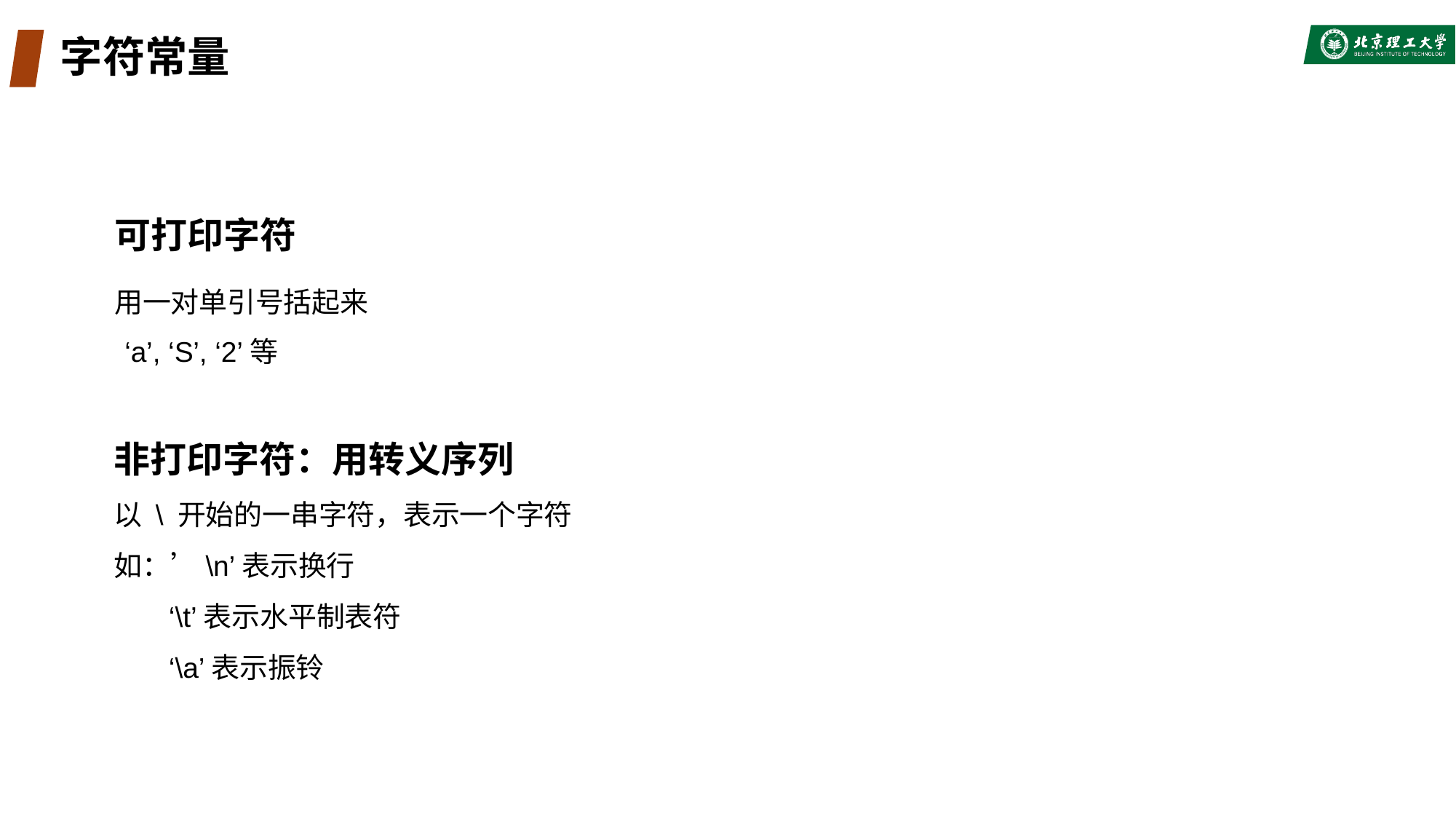

# 字符常量
可打印字符
用一对单引号括起来
 ‘a’, ‘S’, ‘2’等
非打印字符：用转义序列
以 \ 开始的一串字符，表示一个字符
如：’\n’表示换行
       ‘\t’表示水平制表符
       ‘\a’表示振铃